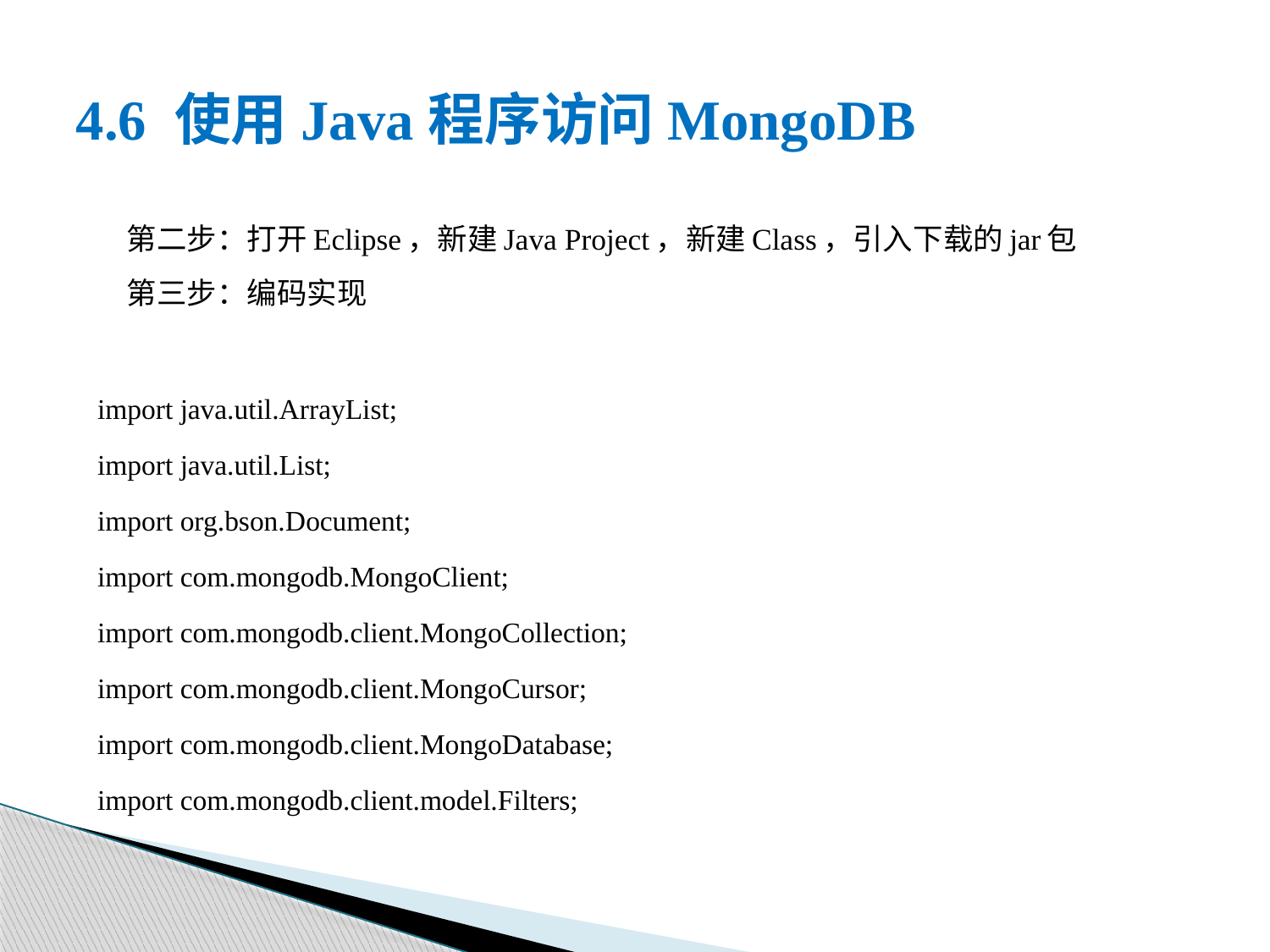

# 4.6 使用Java程序访问MongoDB
第二步：打开Eclipse，新建Java Project，新建Class，引入下载的jar包
第三步：编码实现

import java.util.ArrayList;
import java.util.List;
import org.bson.Document;
import com.mongodb.MongoClient;
import com.mongodb.client.MongoCollection;
import com.mongodb.client.MongoCursor;
import com.mongodb.client.MongoDatabase;
import com.mongodb.client.model.Filters;